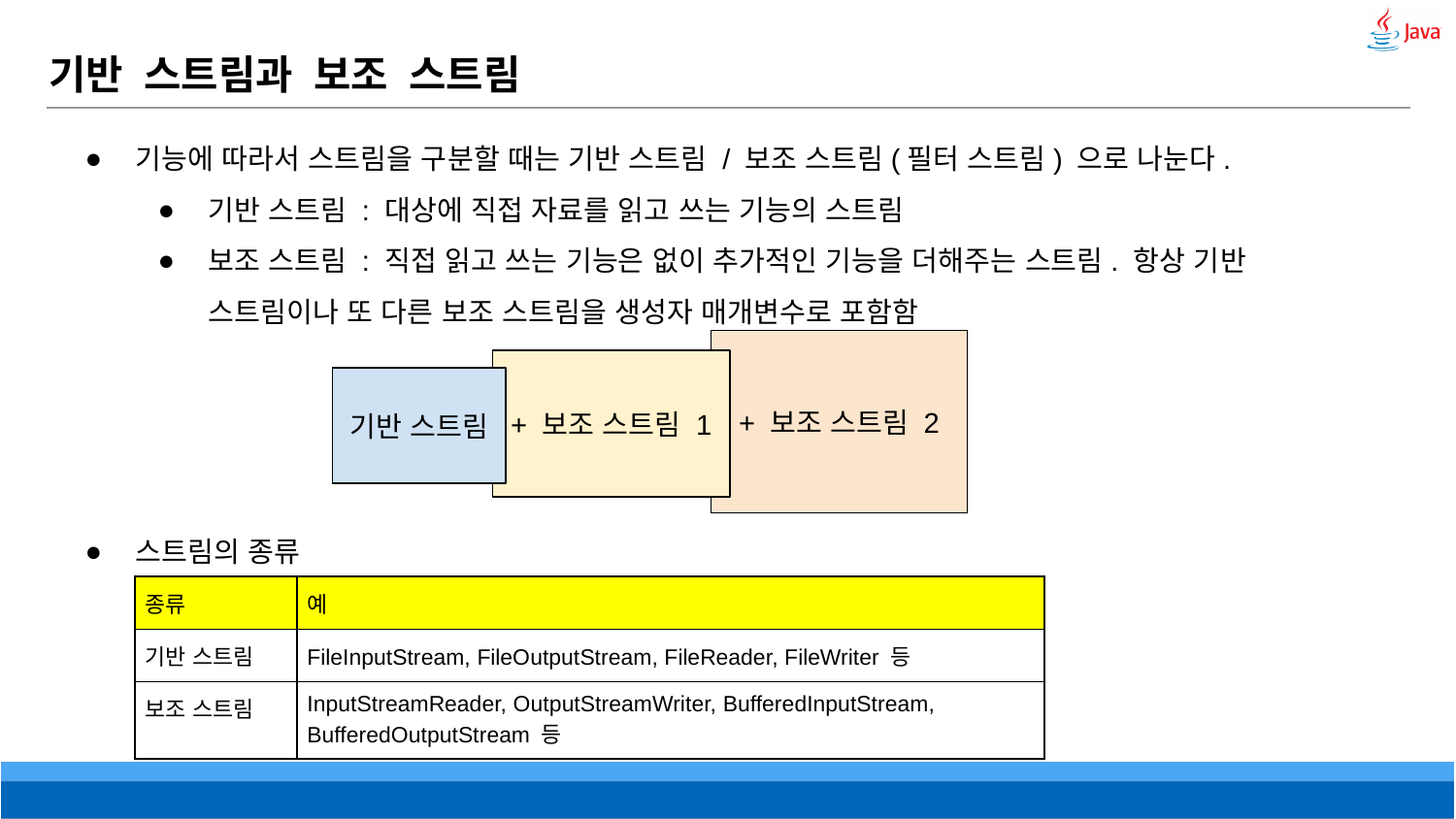

# 기반 스트림과 보조 스트림
기능에 따라서 스트림을 구분할 때는 기반 스트림 / 보조 스트림(필터 스트림) 으로 나눈다.
기반 스트림 : 대상에 직접 자료를 읽고 쓰는 기능의 스트림
보조 스트림 : 직접 읽고 쓰는 기능은 없이 추가적인 기능을 더해주는 스트림. 항상 기반 스트림이나 또 다른 보조 스트림을 생성자 매개변수로 포함함

스트림의 종류
+ 보조 스트림 2
+ 보조 스트림 1
기반 스트림
| 종류 | 예 |
| --- | --- |
| 기반 스트림 | FileInputStream, FileOutputStream, FileReader, FileWriter 등 |
| 보조 스트림 | InputStreamReader, OutputStreamWriter, BufferedInputStream, BufferedOutputStream 등 |